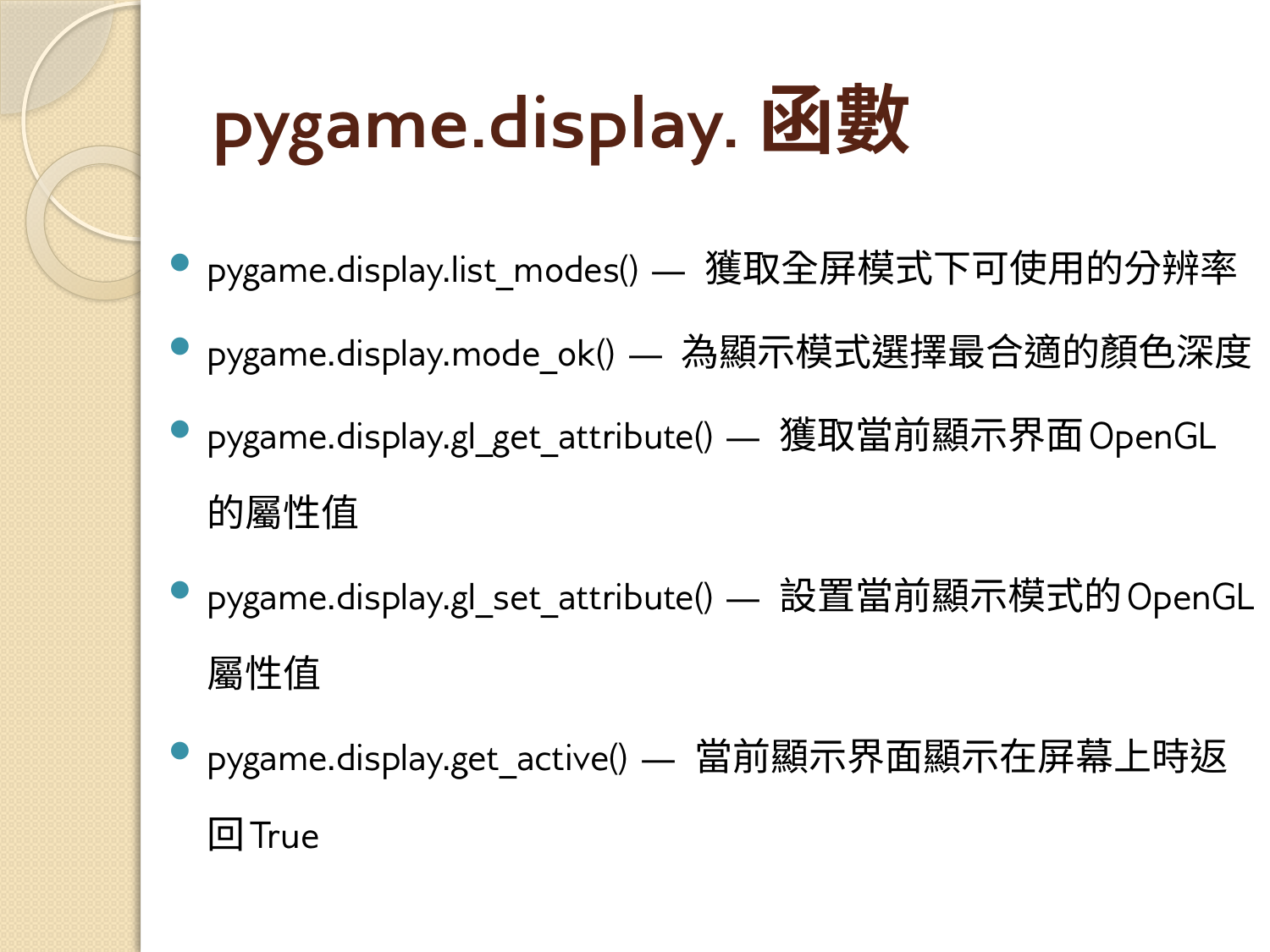

# pygame.display.函數
pygame.display.list_modes() — 獲取全屏模式下可使用的分辨率
pygame.display.mode_ok() — 為顯示模式選擇最合適的顏色深度
pygame.display.gl_get_attribute() — 獲取當前顯示界面OpenGL 的屬性值
pygame.display.gl_set_attribute() — 設置當前顯示模式的OpenGL 屬性值
pygame.display.get_active() — 當前顯示界面顯示在屏幕上時返回True